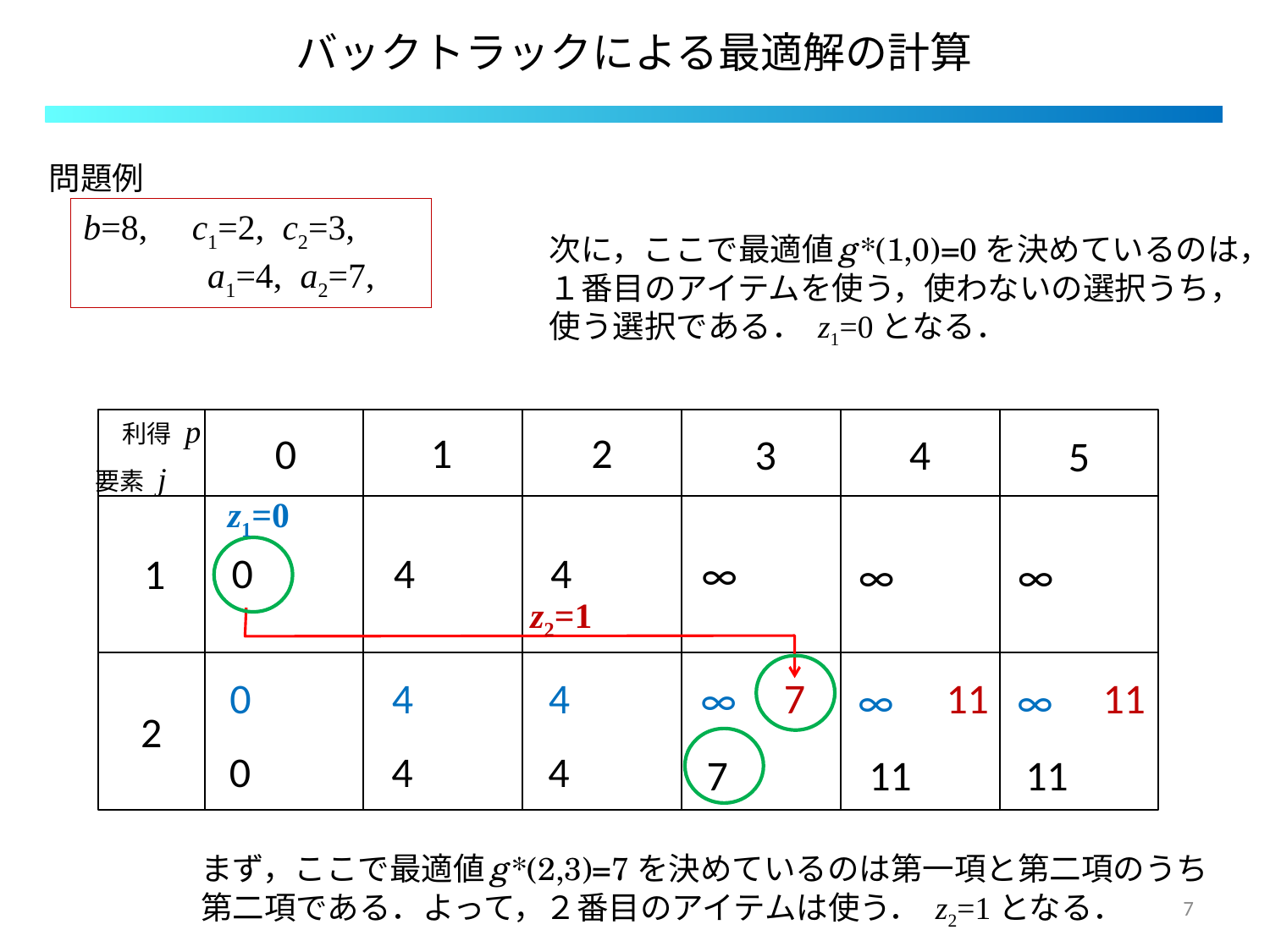

バックトラックによる最適解の計算

問題例
b=8,     c1=2,  c2=3,
              a1=4,  a2=7,
次に，ここで最適値g*(1,0)=0を決めているのは，
１番目のアイテムを使う，使わないの選択うち，
使う選択である． z1=0となる．
利得 p

2
1
0
3
4
5
要素 j
z1=0

4
4
0
1
∞
∞
∞
z2=1

11
4
11
4
7
0
∞
∞
∞
2

4
4
0
11
11
7
まず，ここで最適値g*(2,3)=7を決めているのは第一項と第二項のうち
第二項である．よって，２番目のアイテムは使う． z2=1となる．
7